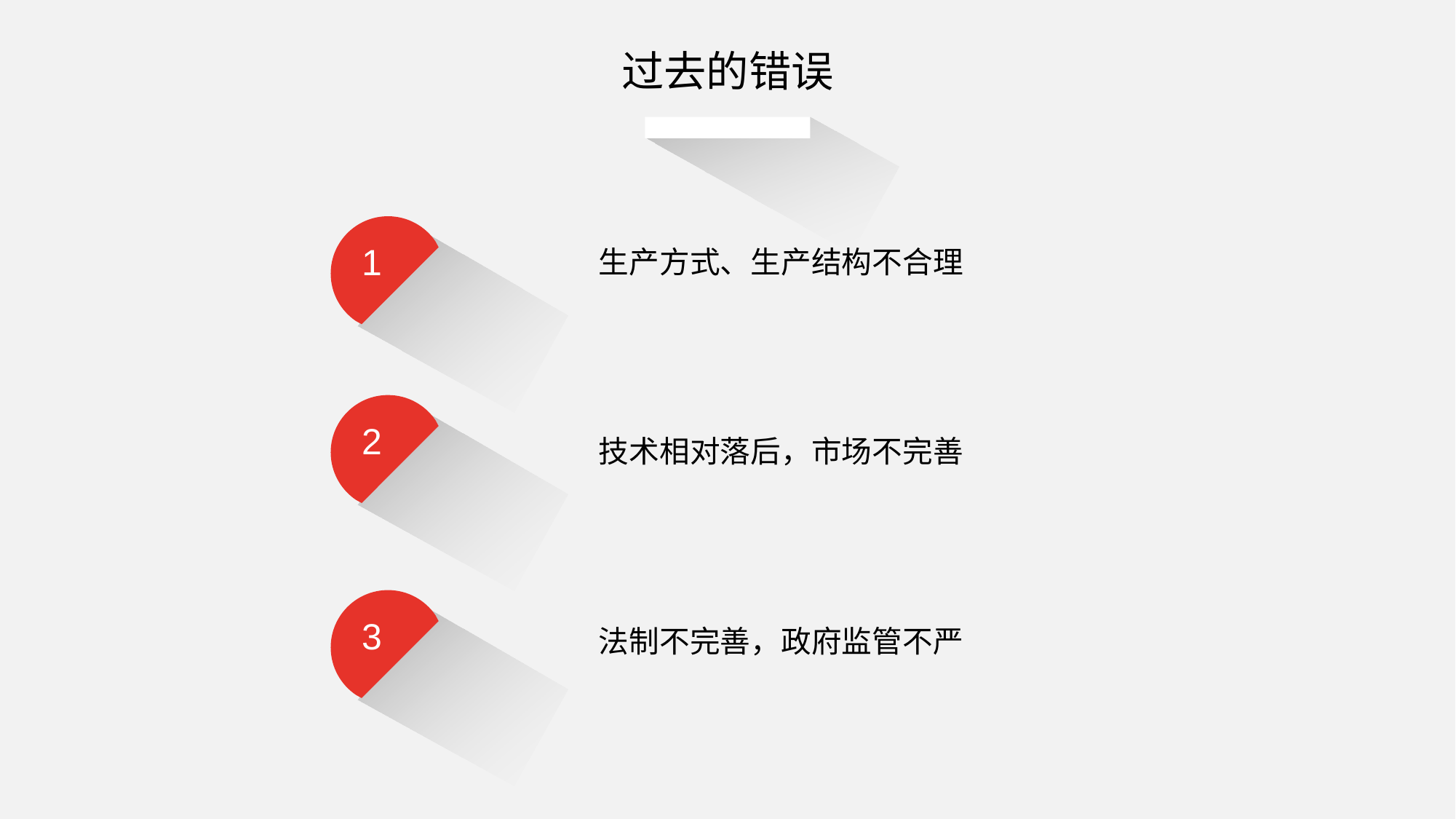

过去的错误

1

生产方式、生产结构不合理

2

技术相对落后，市场不完善

3

法制不完善，政府监管不严